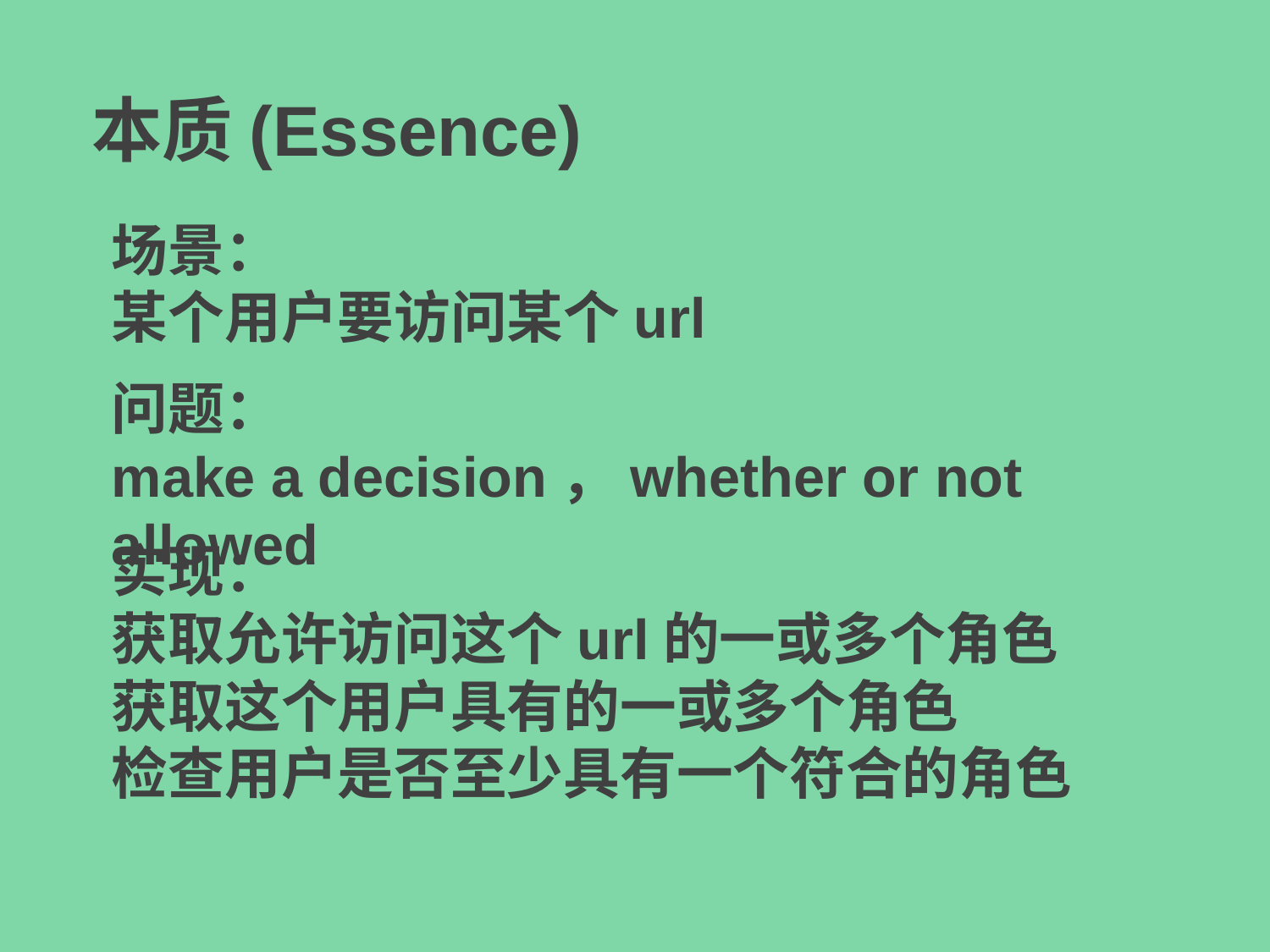

本质(Essence)
场景：
某个用户要访问某个url
问题：
make a decision，whether or not allowed
实现：
获取允许访问这个url的一或多个角色
获取这个用户具有的一或多个角色
检查用户是否至少具有一个符合的角色